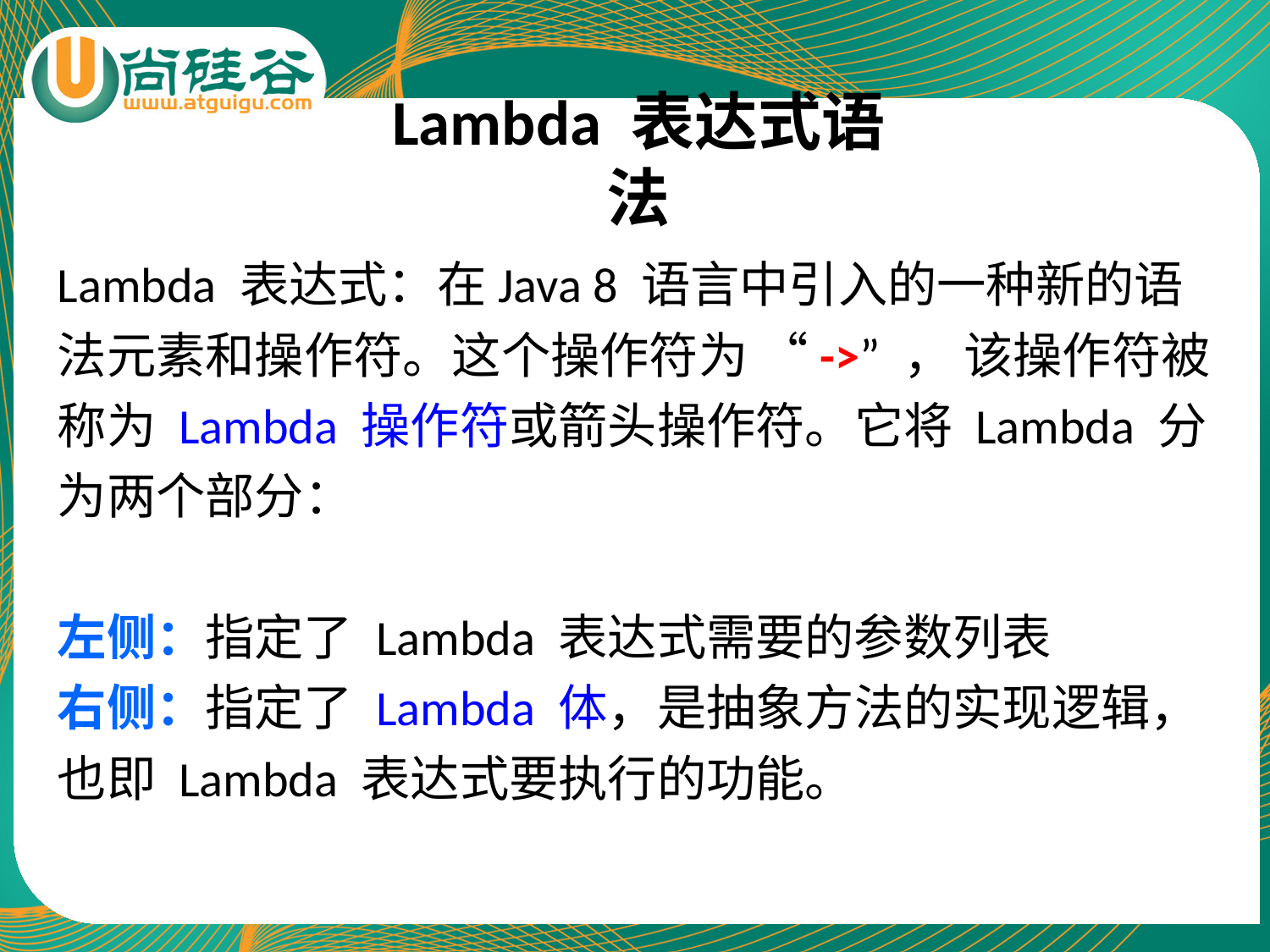

# Lambda 表达式语法
Lambda 表达式：在Java 8 语言中引入的一种新的语法元素和操作符。这个操作符为 “->” ， 该操作符被称为 Lambda 操作符或箭头操作符。它将 Lambda 分为两个部分：

左侧：指定了 Lambda 表达式需要的参数列表
右侧：指定了 Lambda 体，是抽象方法的实现逻辑，也即 Lambda 表达式要执行的功能。